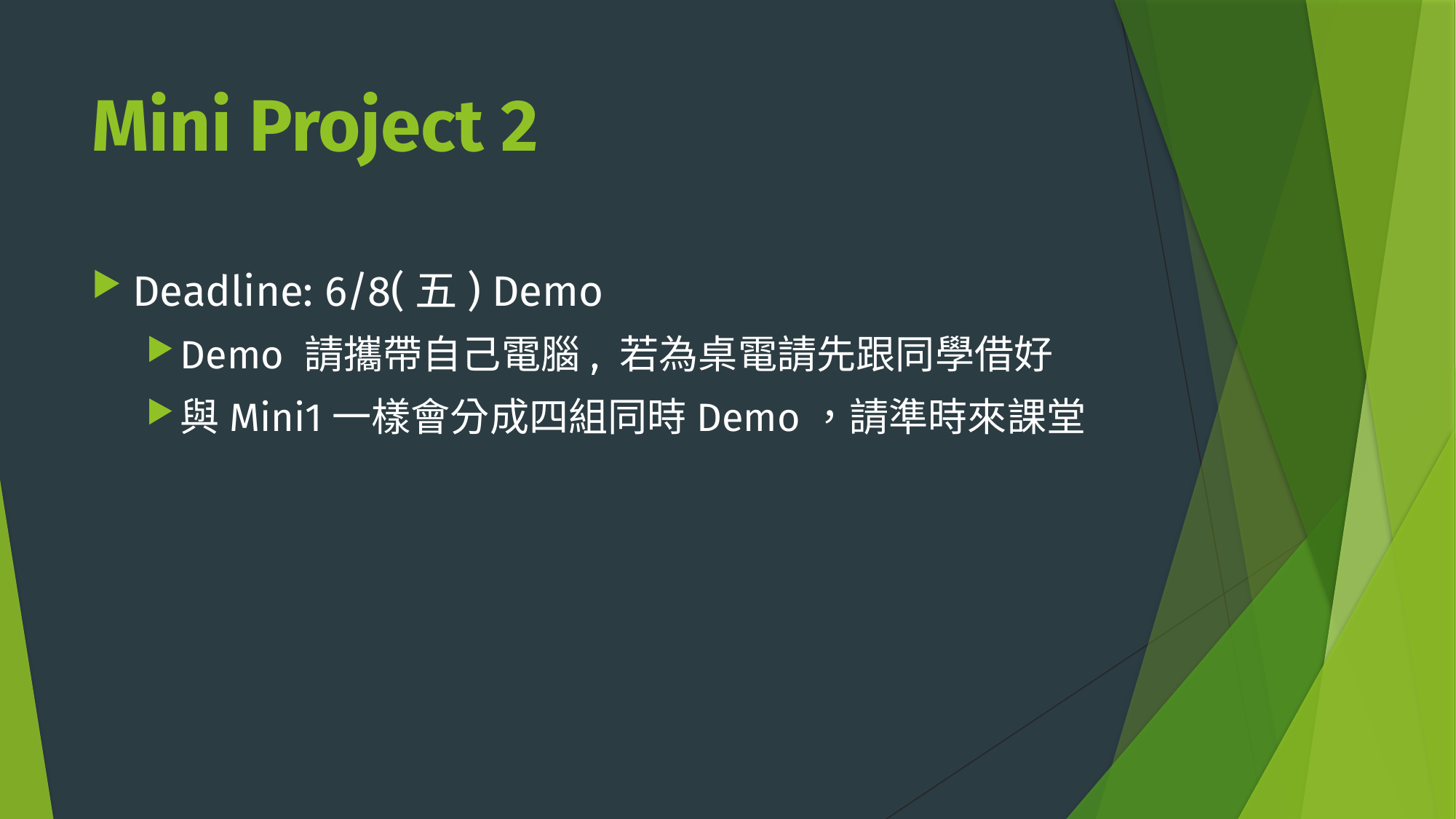

# Mini Project 2
Deadline: 6/8(五) Demo
Demo 請攜帶自己電腦, 若為桌電請先跟同學借好
與Mini1一樣會分成四組同時Demo，請準時來課堂